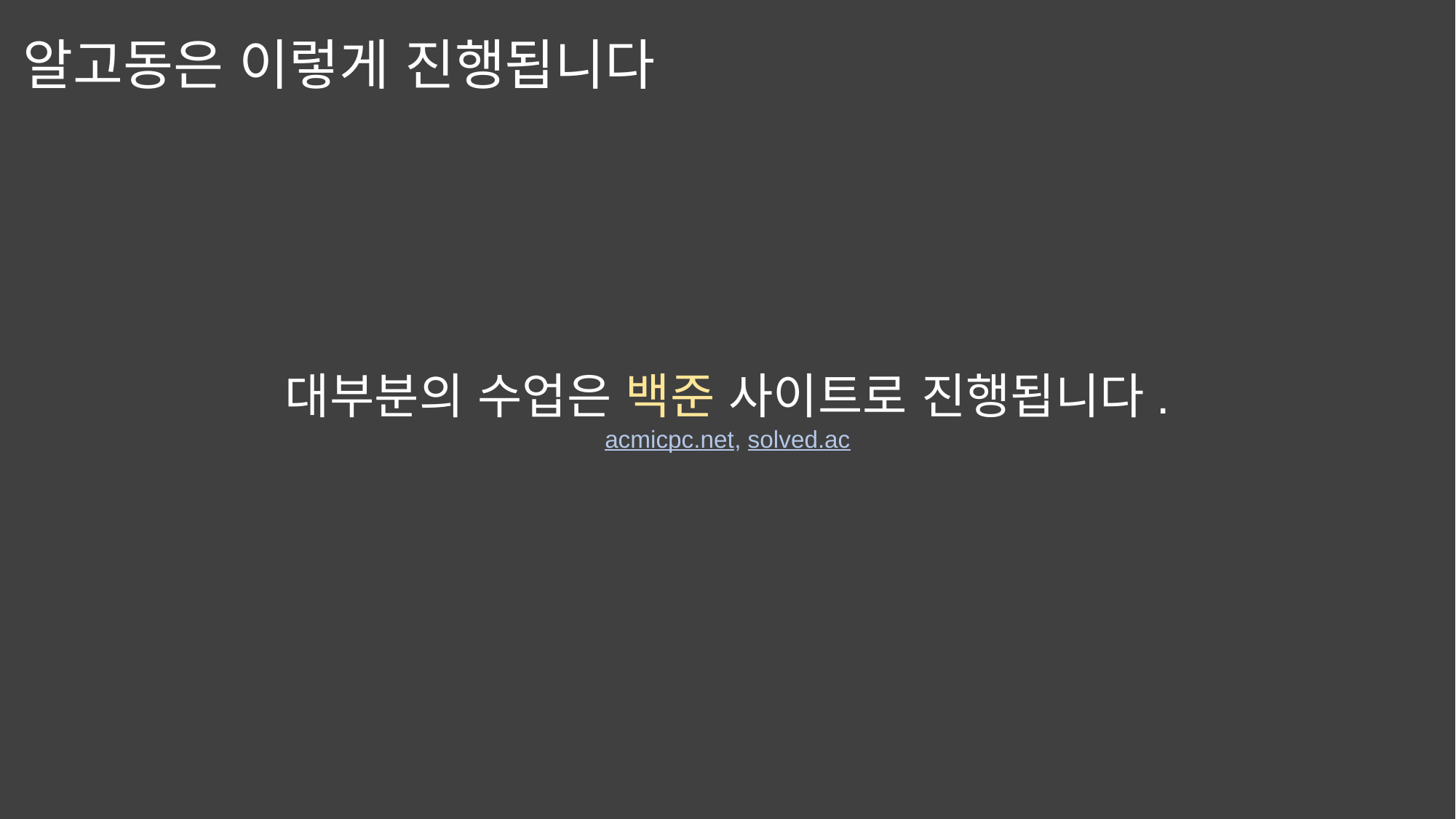

알고동은 이렇게 진행됩니다
대부분의 수업은 백준 사이트로 진행됩니다.
acmicpc.net, solved.ac